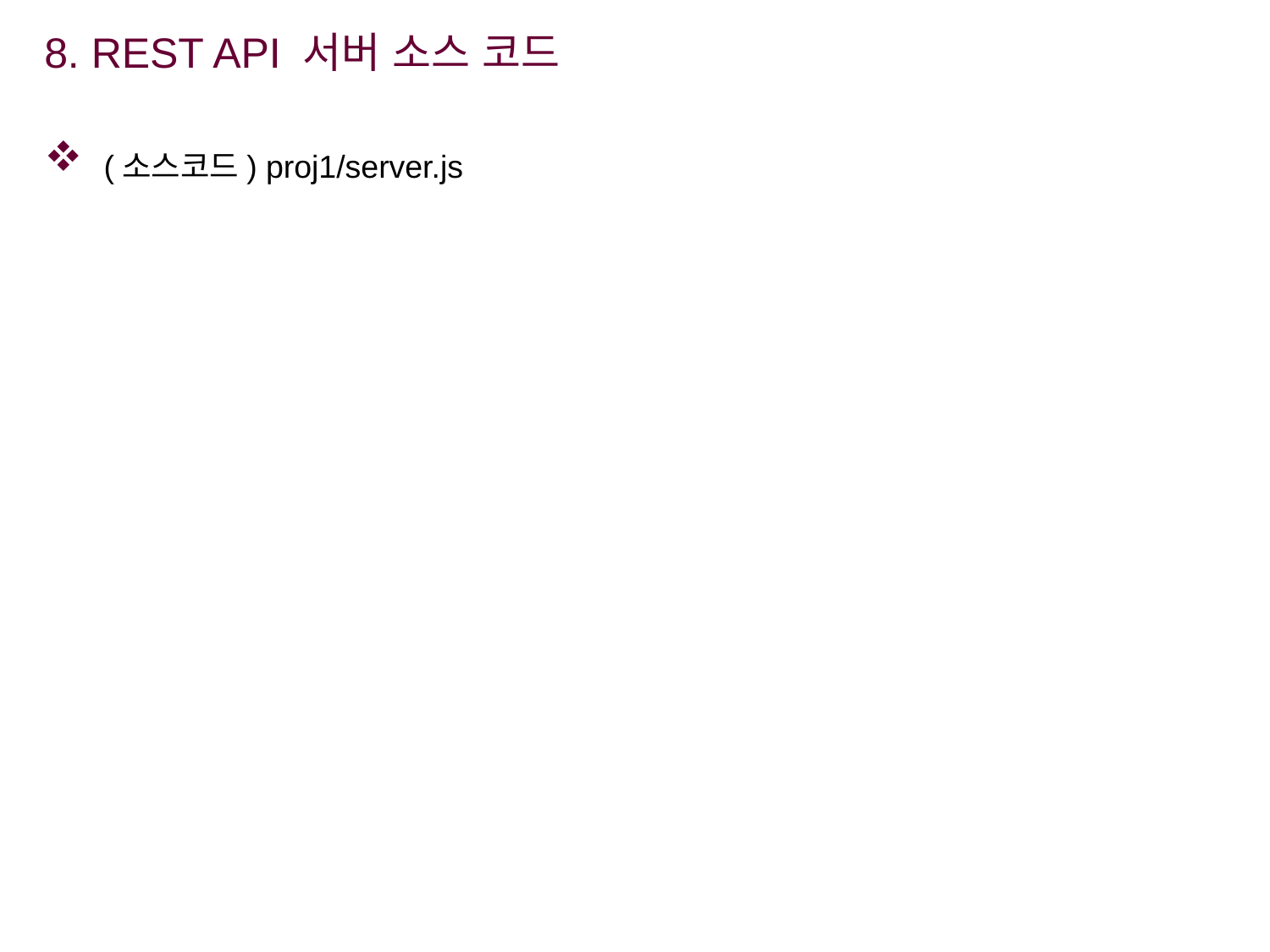

# 8. REST API 서버 소스 코드
 (소스코드) proj1/server.js